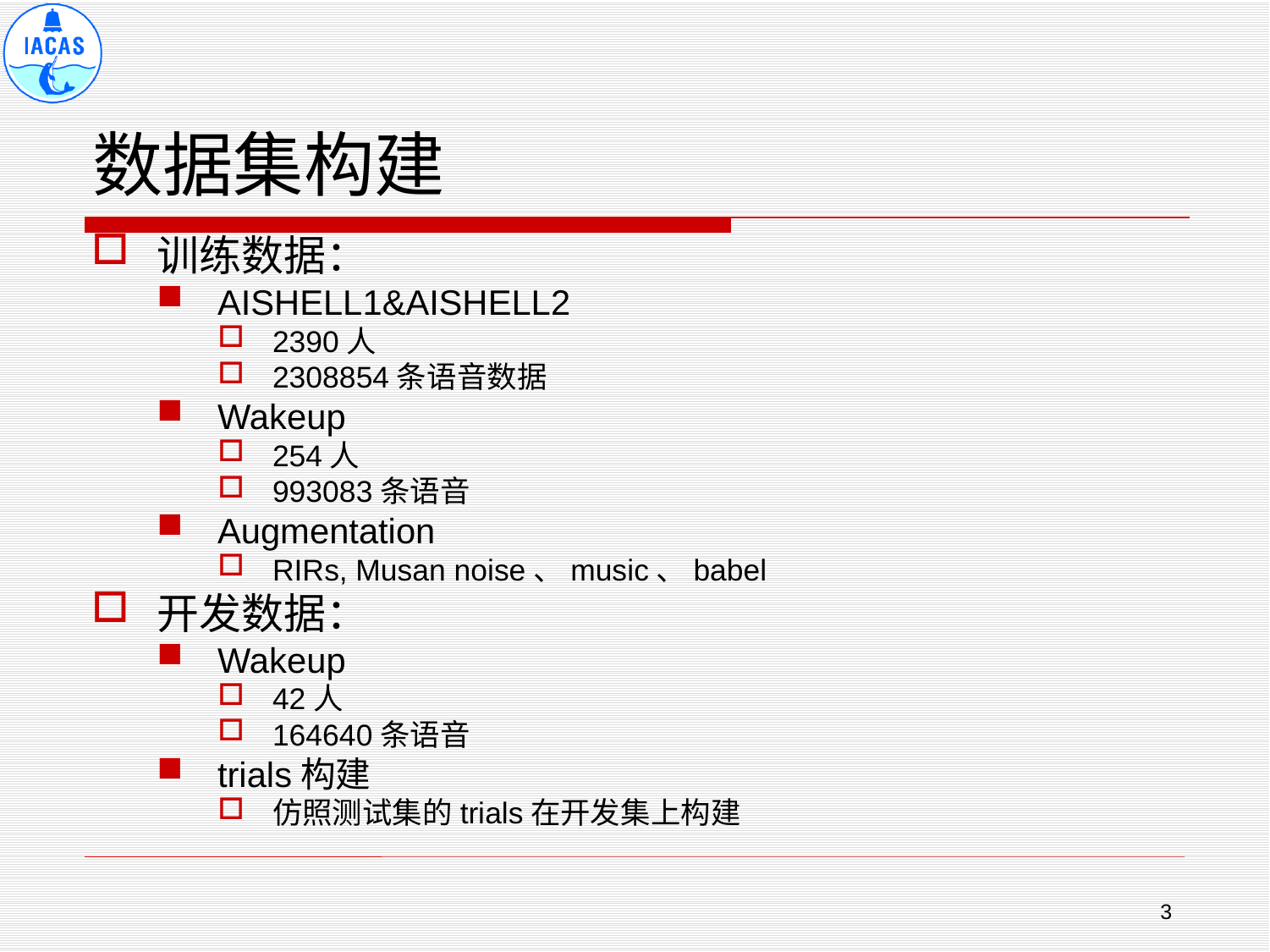

# 数据集构建
训练数据：
AISHELL1&AISHELL2
2390人
2308854条语音数据
Wakeup
254人
993083条语音
Augmentation
RIRs, Musan noise、music、babel
开发数据：
Wakeup
42人
164640条语音
trials构建
仿照测试集的trials在开发集上构建

3